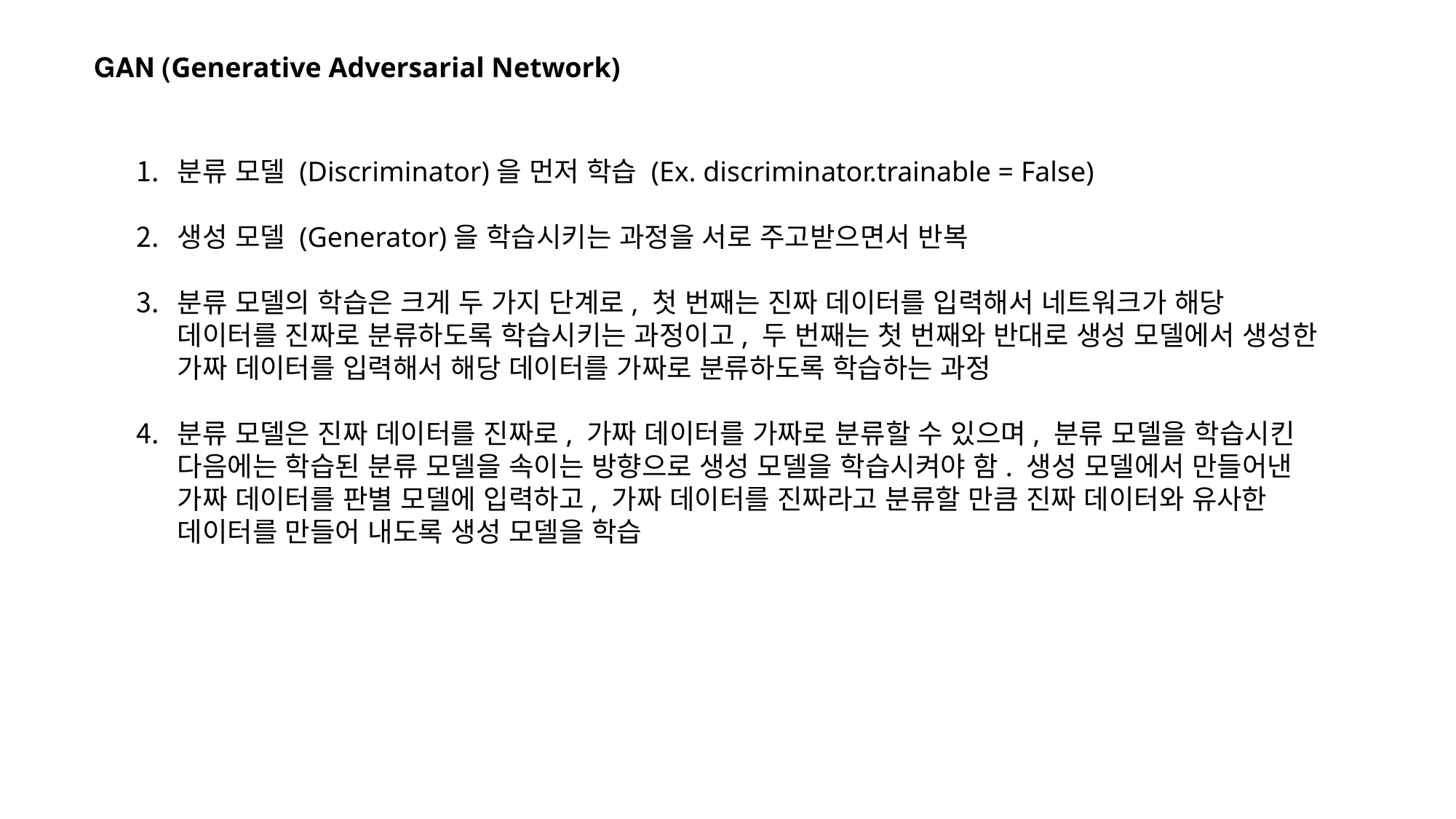

GAN (Generative Adversarial Network)
분류 모델 (Discriminator)을 먼저 학습 (Ex. discriminator.trainable = False)

생성 모델 (Generator)을 학습시키는 과정을 서로 주고받으면서 반복

분류 모델의 학습은 크게 두 가지 단계로, 첫 번째는 진짜 데이터를 입력해서 네트워크가 해당 데이터를 진짜로 분류하도록 학습시키는 과정이고, 두 번째는 첫 번째와 반대로 생성 모델에서 생성한 가짜 데이터를 입력해서 해당 데이터를 가짜로 분류하도록 학습하는 과정

분류 모델은 진짜 데이터를 진짜로, 가짜 데이터를 가짜로 분류할 수 있으며, 분류 모델을 학습시킨 다음에는 학습된 분류 모델을 속이는 방향으로 생성 모델을 학습시켜야 함. 생성 모델에서 만들어낸 가짜 데이터를 판별 모델에 입력하고, 가짜 데이터를 진짜라고 분류할 만큼 진짜 데이터와 유사한 데이터를 만들어 내도록 생성 모델을 학습